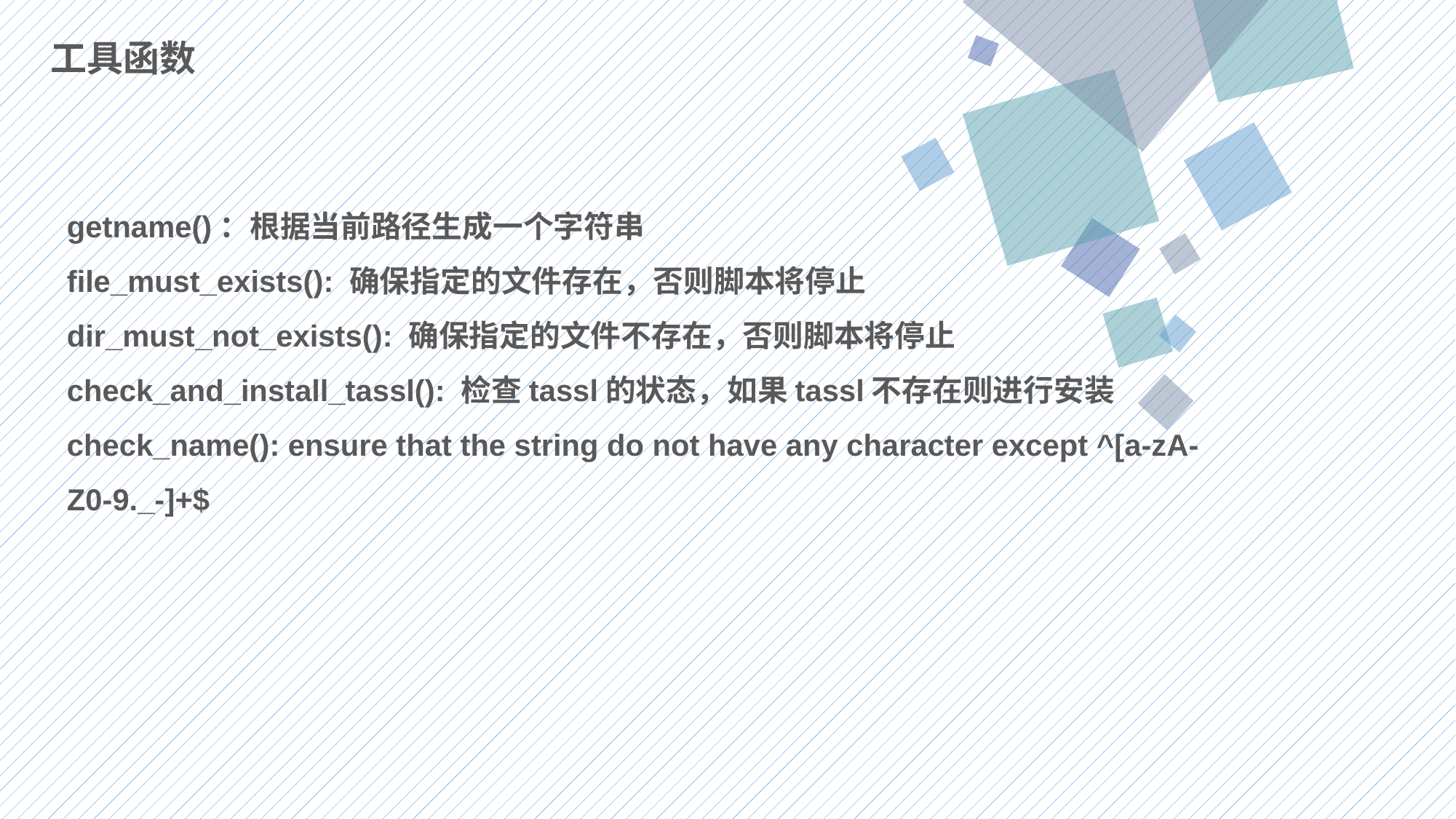

工具函数
getname()：根据当前路径生成一个字符串
file_must_exists(): 确保指定的文件存在，否则脚本将停止
dir_must_not_exists(): 确保指定的文件不存在，否则脚本将停止
check_and_install_tassl(): 检查tassl的状态，如果tassl不存在则进行安装
check_name(): ensure that the string do not have any character except ^[a-zA-Z0-9._-]+$